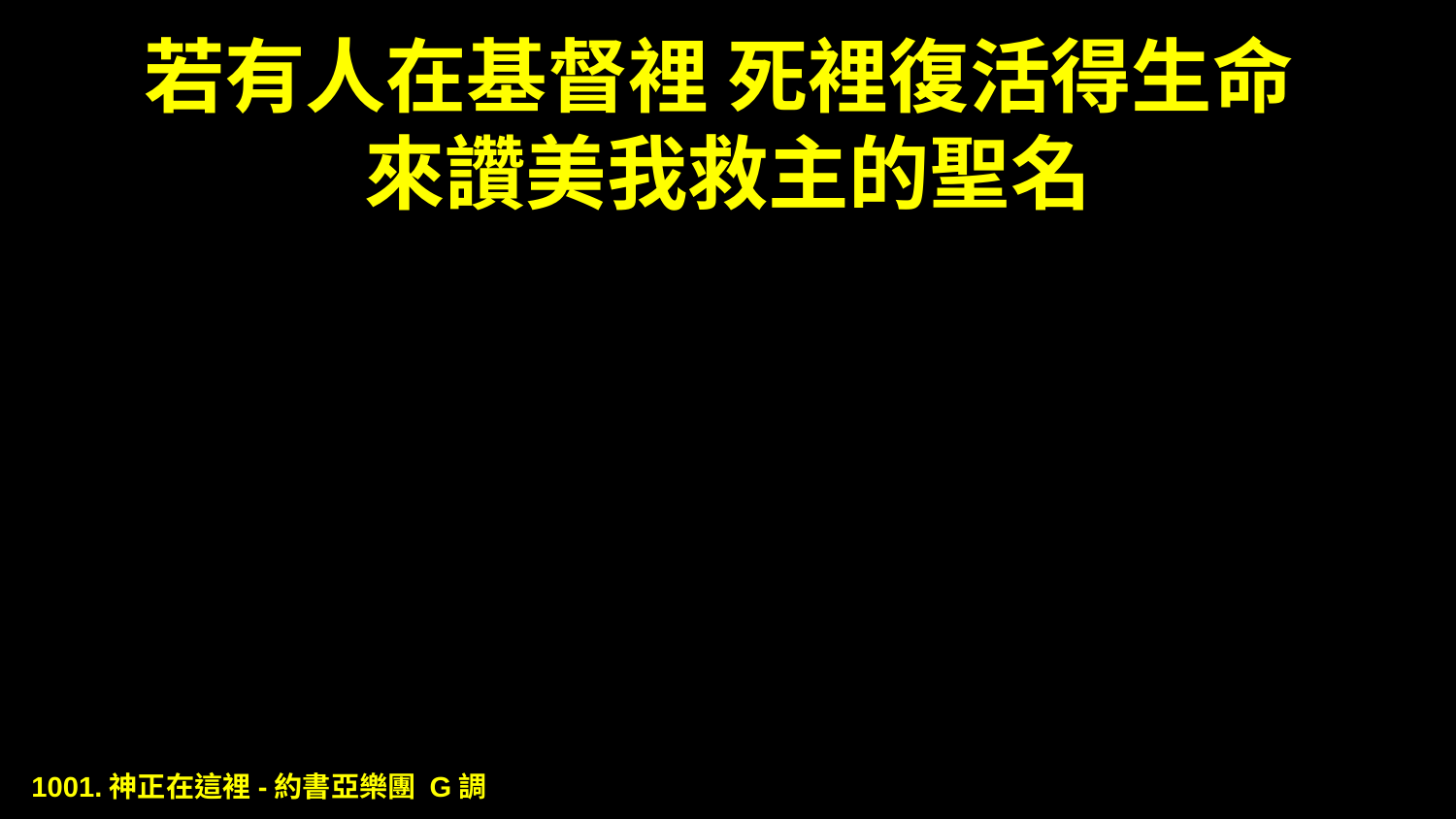

# 若有人在基督裡 死裡復活得生命 來讚美我救主的聖名
1001.神正在這裡-約書亞樂團 G調